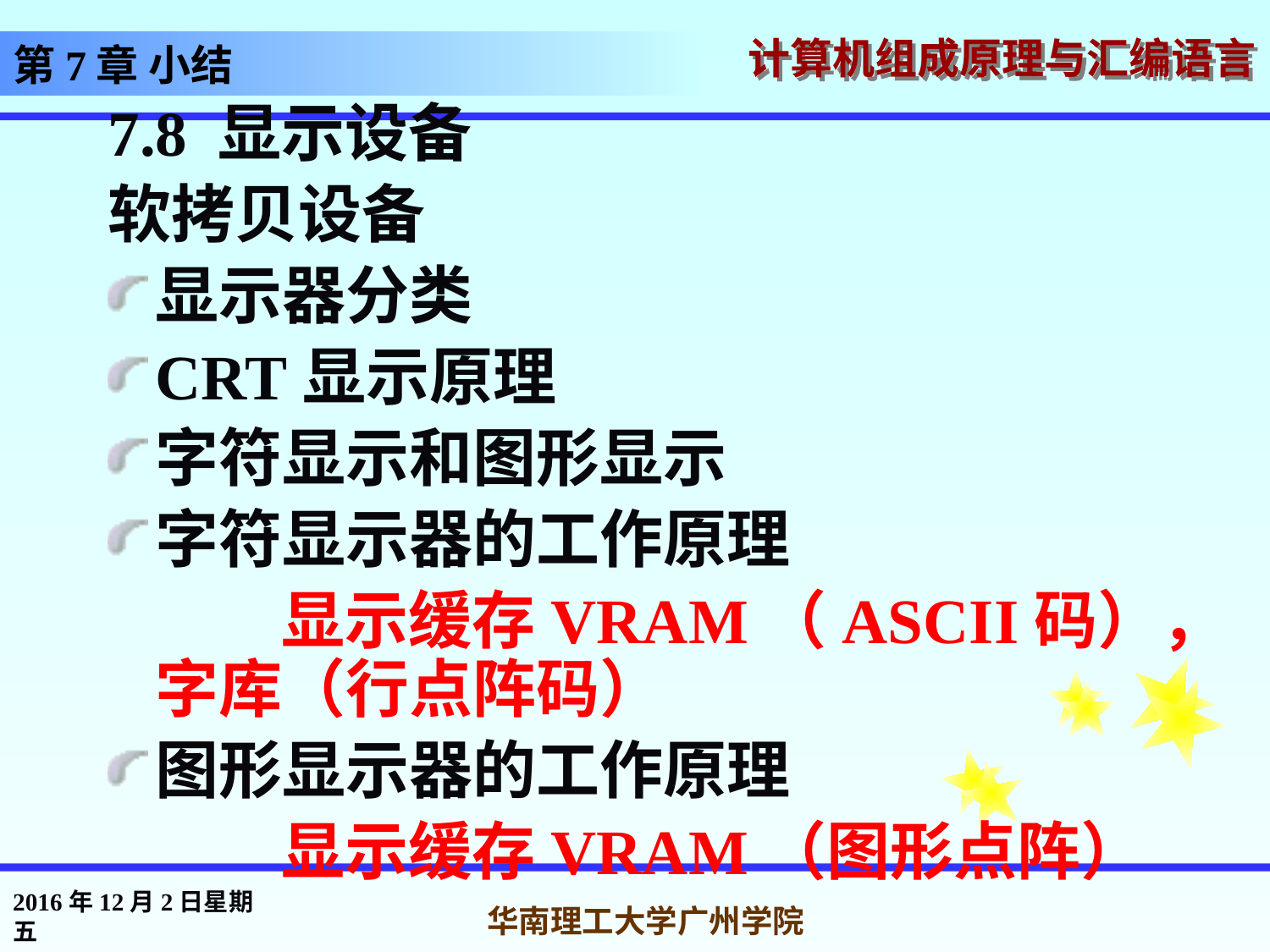

# 第7章 小结
7.8 显示设备
软拷贝设备
显示器分类
CRT显示原理
字符显示和图形显示
字符显示器的工作原理
           显示缓存VRAM（ASCII码），字库（行点阵码）
图形显示器的工作原理
           显示缓存VRAM（图形点阵）
2016年12月2日星期五
华南理工大学广州学院